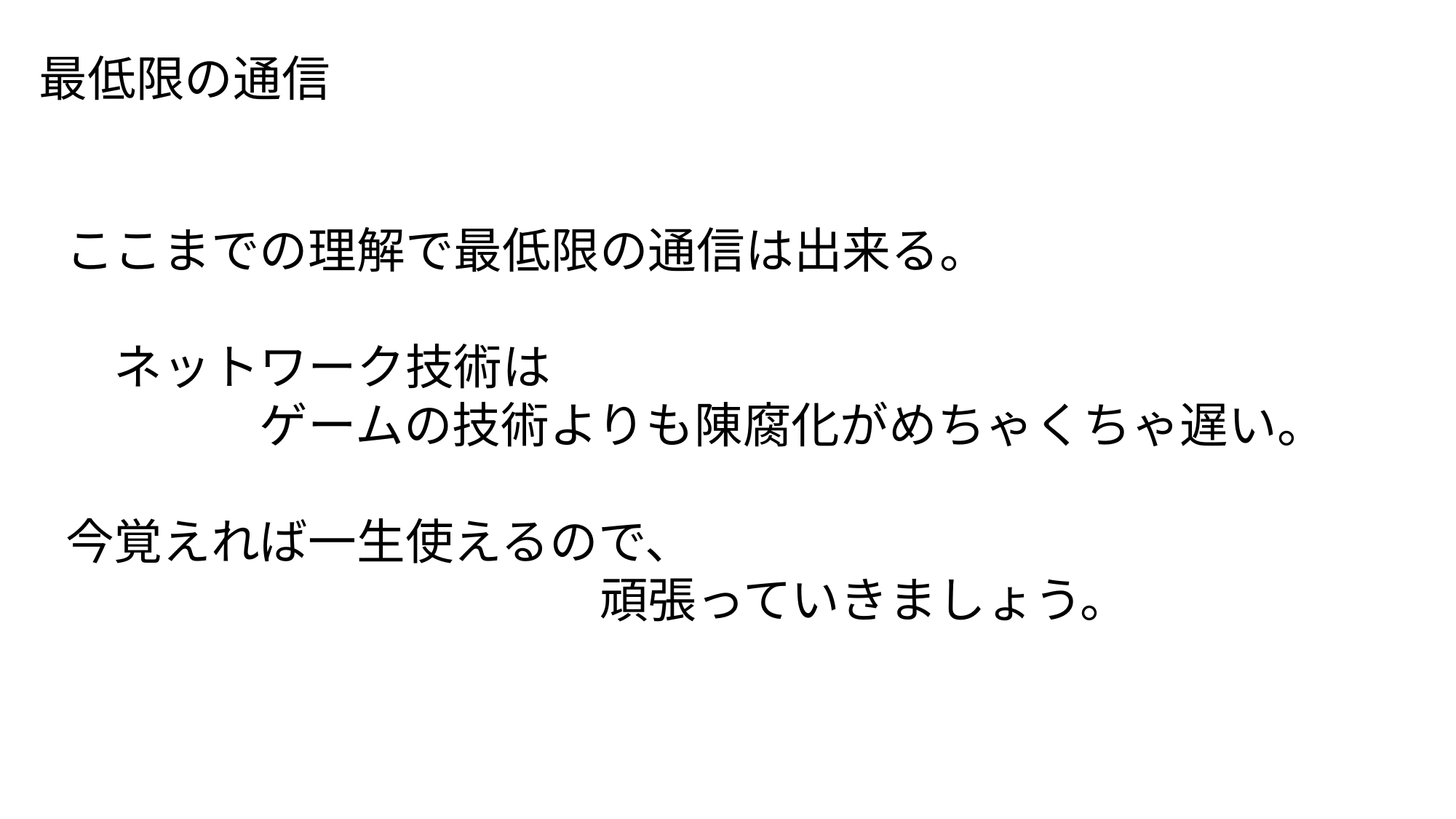

# 最低限の通信
ここまでの理解で最低限の通信は出来る。

　ネットワーク技術は
　　　　ゲームの技術よりも陳腐化がめちゃくちゃ遅い。

今覚えれば一生使えるので、
　　　　　　　　　　　頑張っていきましょう。